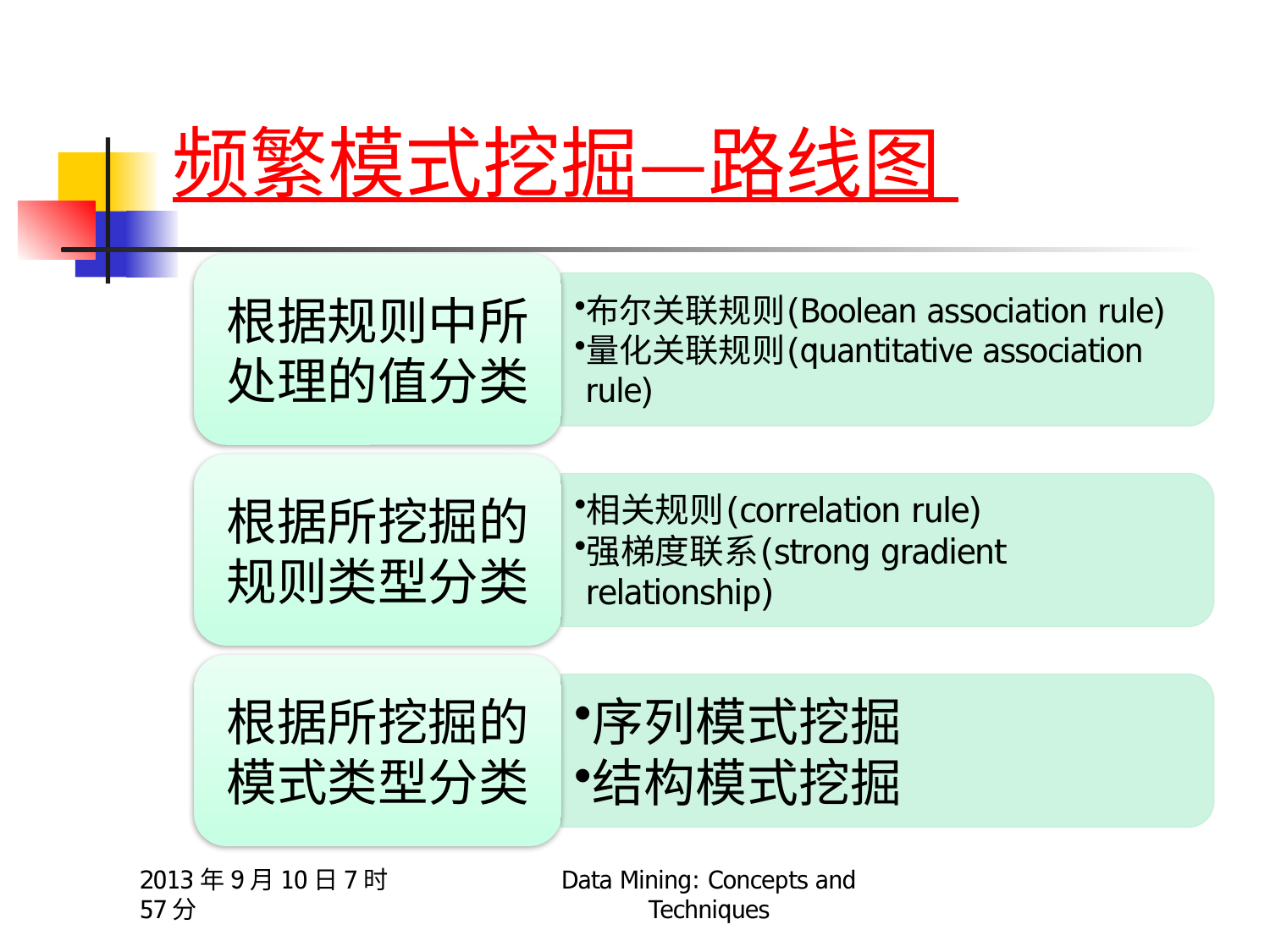

# 频繁模式挖掘—路线图
根据规则中所处理的值分类
布尔关联规则(Boolean association rule)
量化关联规则(quantitative association rule)
根据所挖掘的规则类型分类
相关规则(correlation rule)
强梯度联系(strong gradient relationship)
序列模式挖掘
结构模式挖掘
2013年9月10日7时57分
Data Mining: Concepts and Techniques